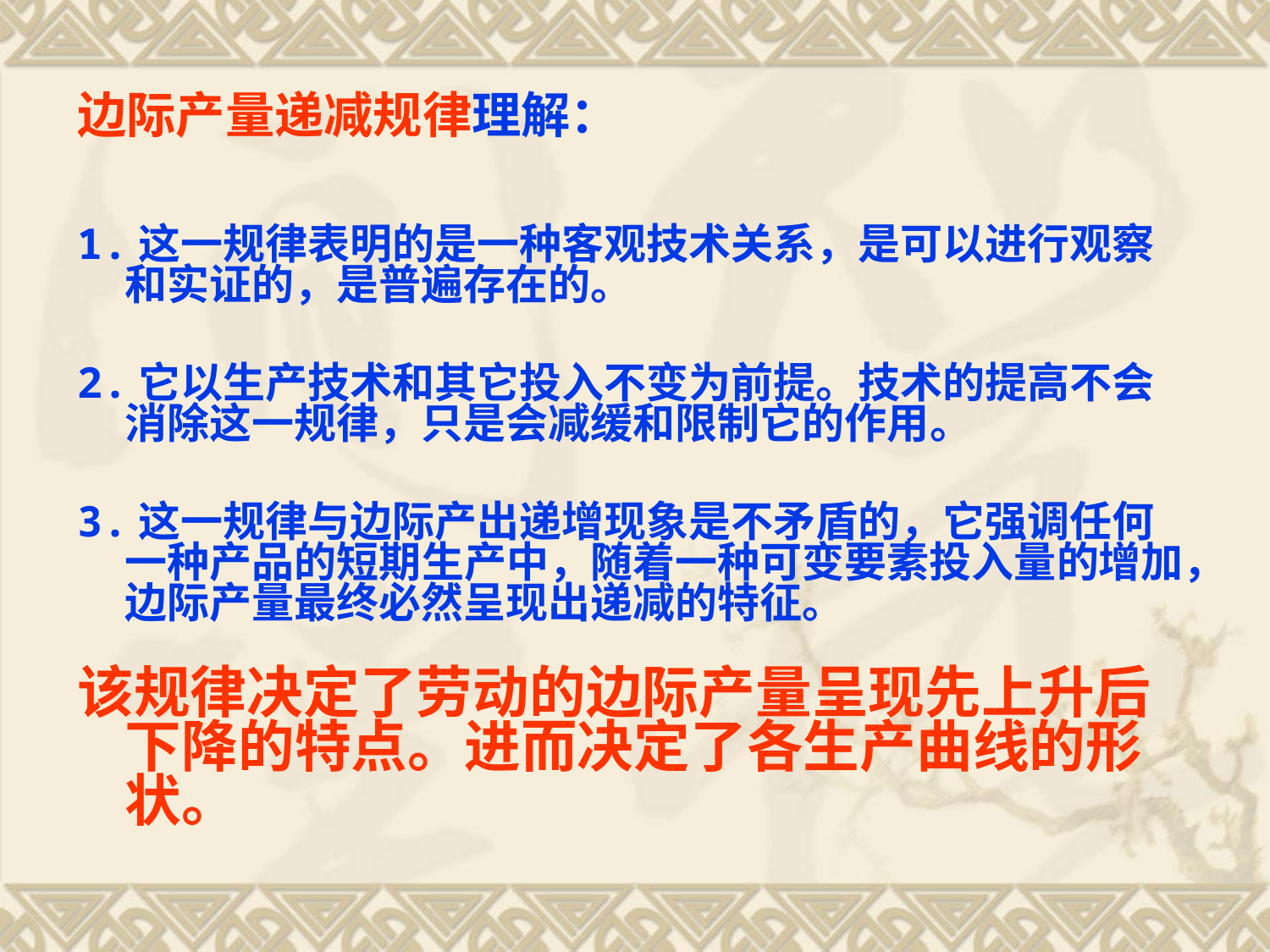

边际产量递减规律理解：

1.这一规律表明的是一种客观技术关系，是可以进行观察和实证的，是普遍存在的。

2.它以生产技术和其它投入不变为前提。技术的提高不会消除这一规律，只是会减缓和限制它的作用。

3.这一规律与边际产出递增现象是不矛盾的，它强调任何一种产品的短期生产中，随着一种可变要素投入量的增加，边际产量最终必然呈现出递减的特征。

该规律决定了劳动的边际产量呈现先上升后下降的特点。进而决定了各生产曲线的形状。